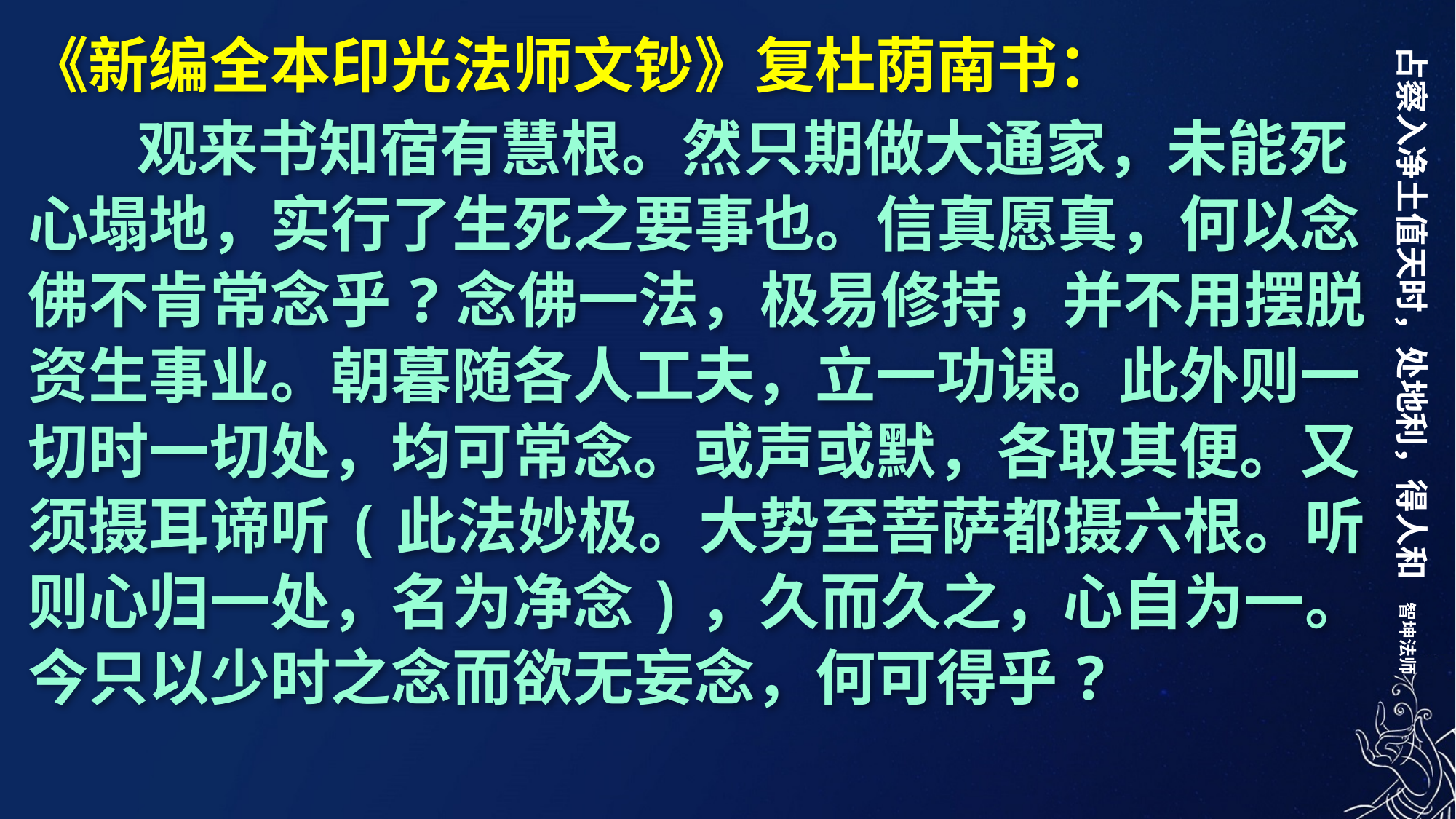

《新编全本印光法师文钞》复杜荫南书：
	观来书知宿有慧根。然只期做大通家，未能死心塌地，实行了生死之要事也。信真愿真，何以念佛不肯常念乎?念佛一法，极易修持，并不用摆脱资生事业。朝暮随各人工夫，立一功课。此外则一切时一切处，均可常念。或声或默，各取其便。又须摄耳谛听(此法妙极。大势至菩萨都摄六根。听则心归一处，名为净念)，久而久之，心自为一。今只以少时之念而欲无妄念，何可得乎?